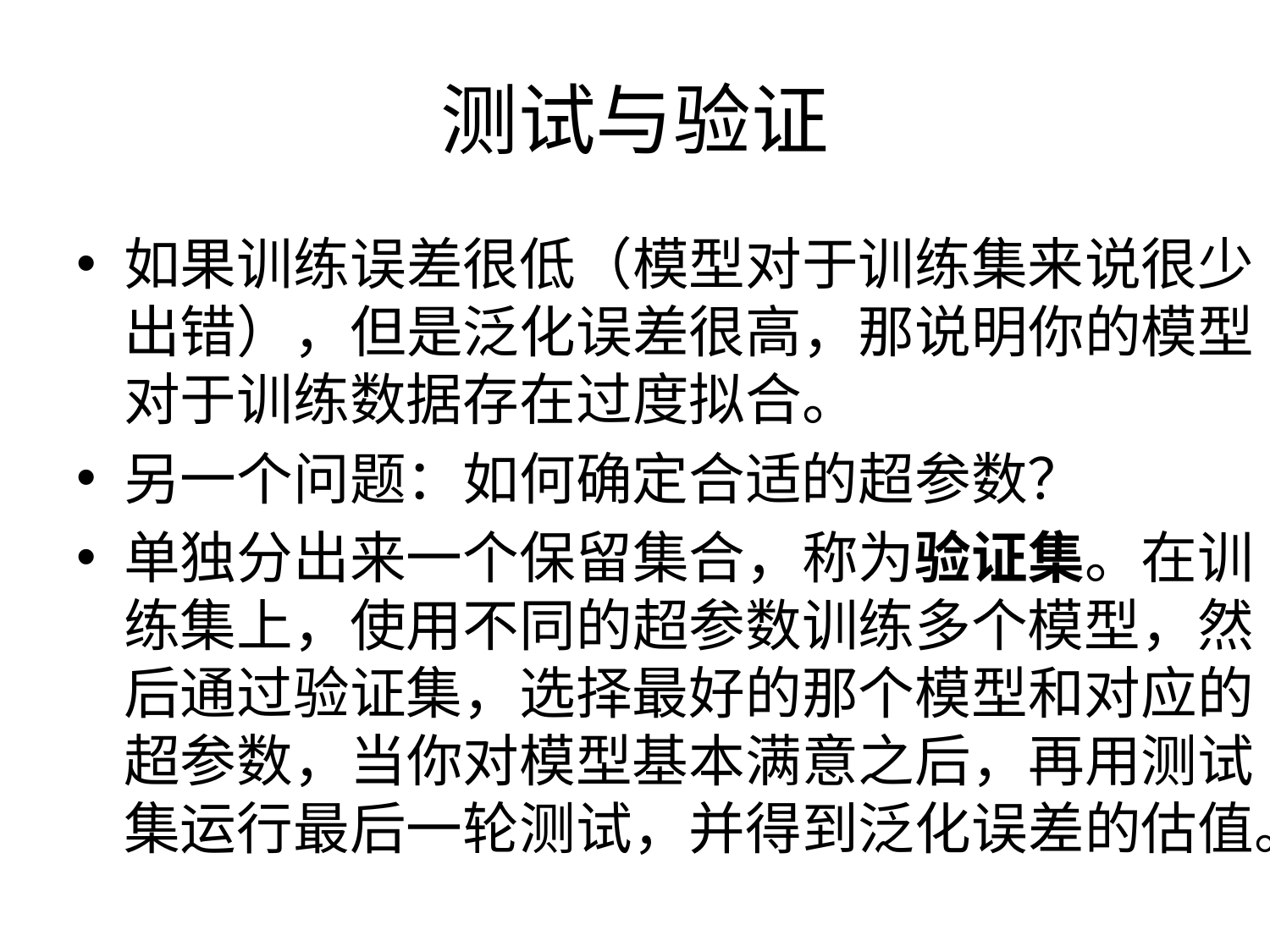

# 测试与验证
如果训练误差很低（模型对于训练集来说很少出错），但是泛化误差很高，那说明你的模型对于训练数据存在过度拟合。
另一个问题：如何确定合适的超参数？
单独分出来一个保留集合，称为验证集。在训练集上，使用不同的超参数训练多个模型，然后通过验证集，选择最好的那个模型和对应的超参数，当你对模型基本满意之后，再用测试集运行最后一轮测试，并得到泛化误差的估值。